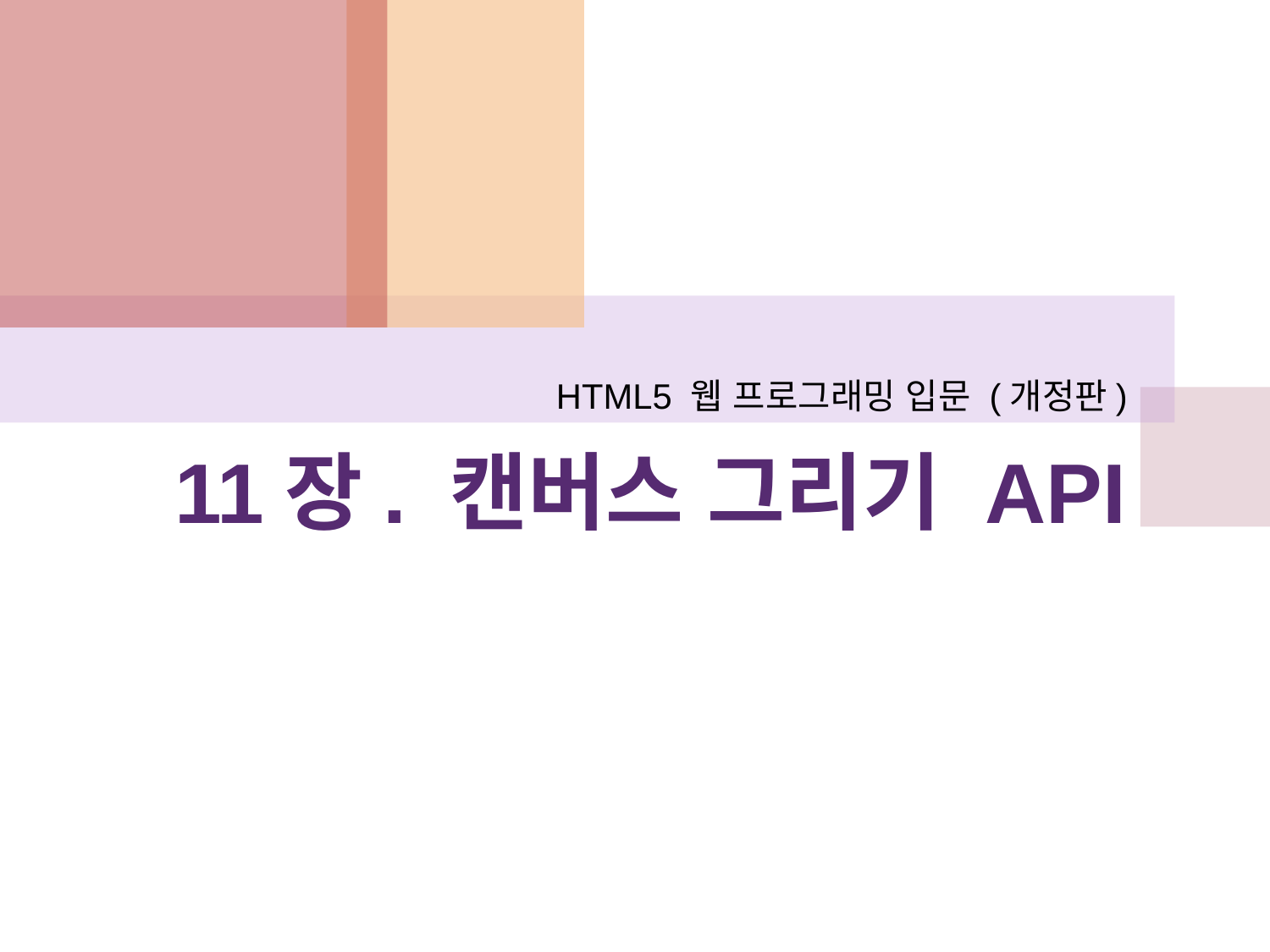

HTML5 웹 프로그래밍 입문 (개정판)
# 11장. 캔버스 그리기 API